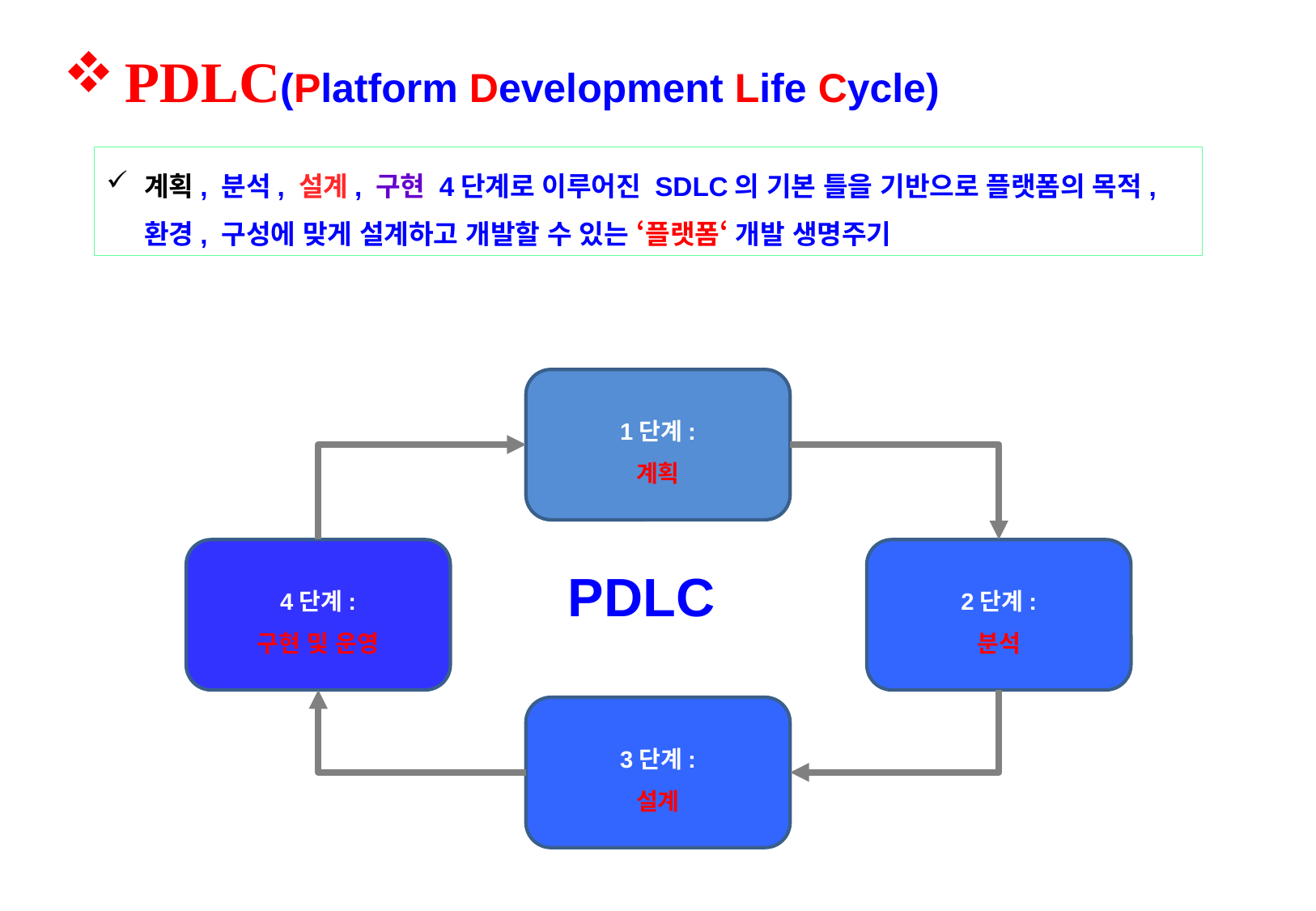

PDLC(Platform Development Life Cycle)
계획, 분석, 설계, 구현 4단계로 이루어진 SDLC의 기본 틀을 기반으로 플랫폼의 목적, 환경, 구성에 맞게 설계하고 개발할 수 있는 ‘플랫폼‘ 개발 생명주기
1단계:
계획
4단계:
구현 및 운영
2단계:
분석
PDLC
3단계:
설계